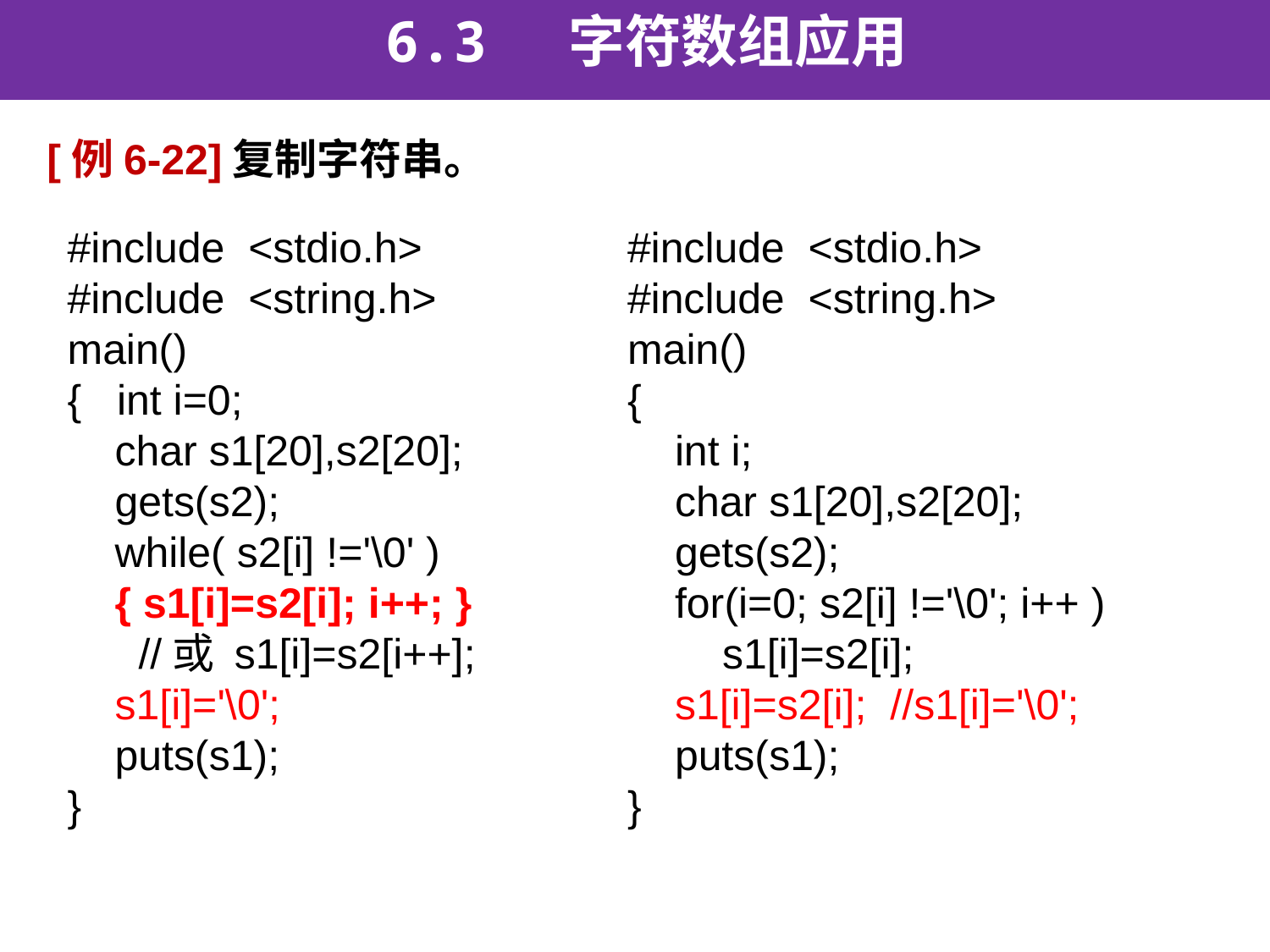

6.3  字符数组应用
[例6-22]复制字符串。
#include  <stdio.h>
#include  <string.h>
main()
{   int i=0;
    char s1[20],s2[20];
    gets(s2);
    while( s2[i] !='\0' )
    { s1[i]=s2[i]; i++; }
      //或 s1[i]=s2[i++];
    s1[i]='\0';
    puts(s1);
}
#include  <stdio.h>
#include  <string.h>
main()
{
    int i;
    char s1[20],s2[20];
    gets(s2);
    for(i=0; s2[i] !='\0'; i++ )
        s1[i]=s2[i];
    s1[i]=s2[i];  //s1[i]='\0';
    puts(s1);
}